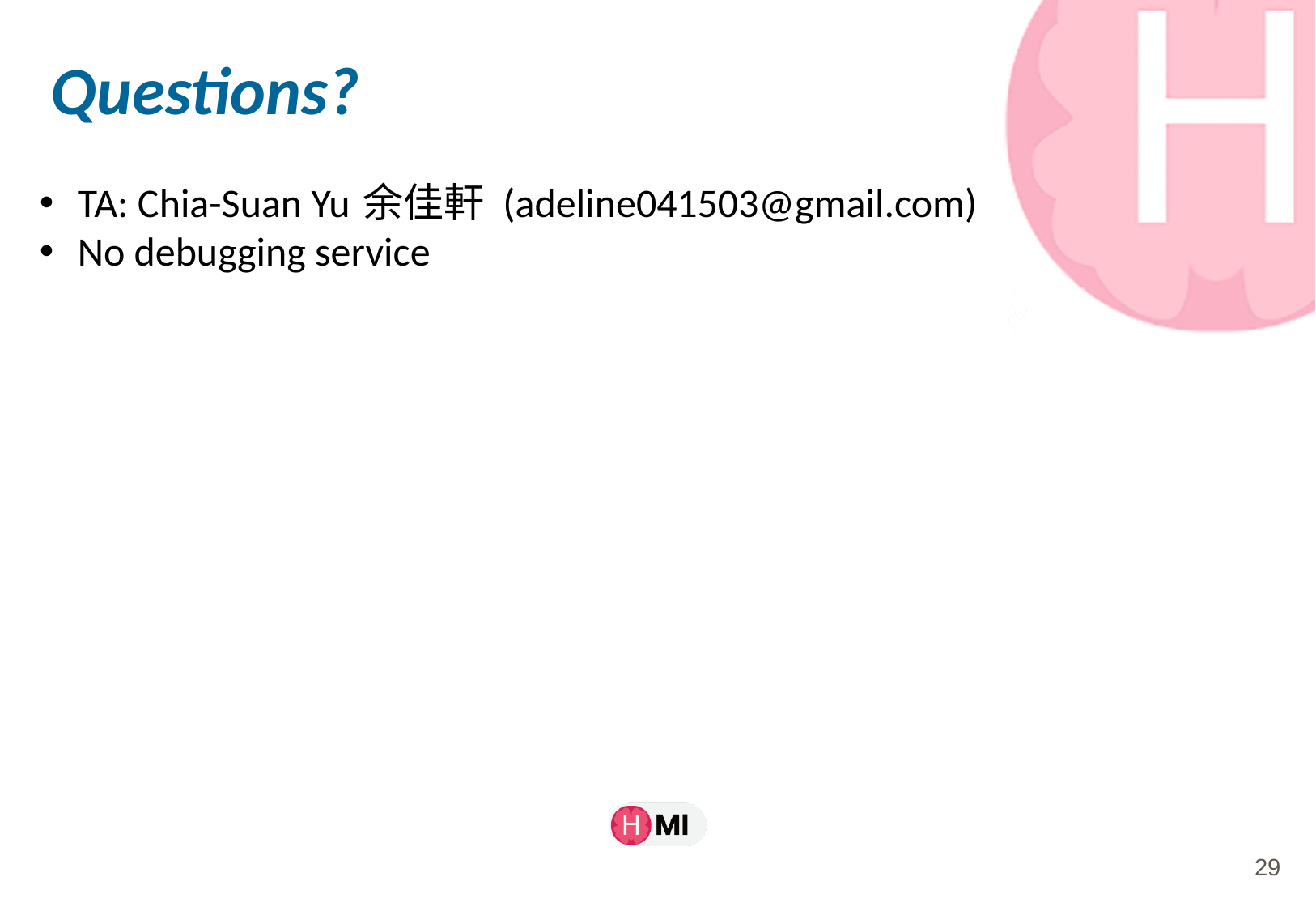

# Questions?
TA: Chia-Suan Yu 余佳軒 (adeline041503@gmail.com)
No debugging service
29